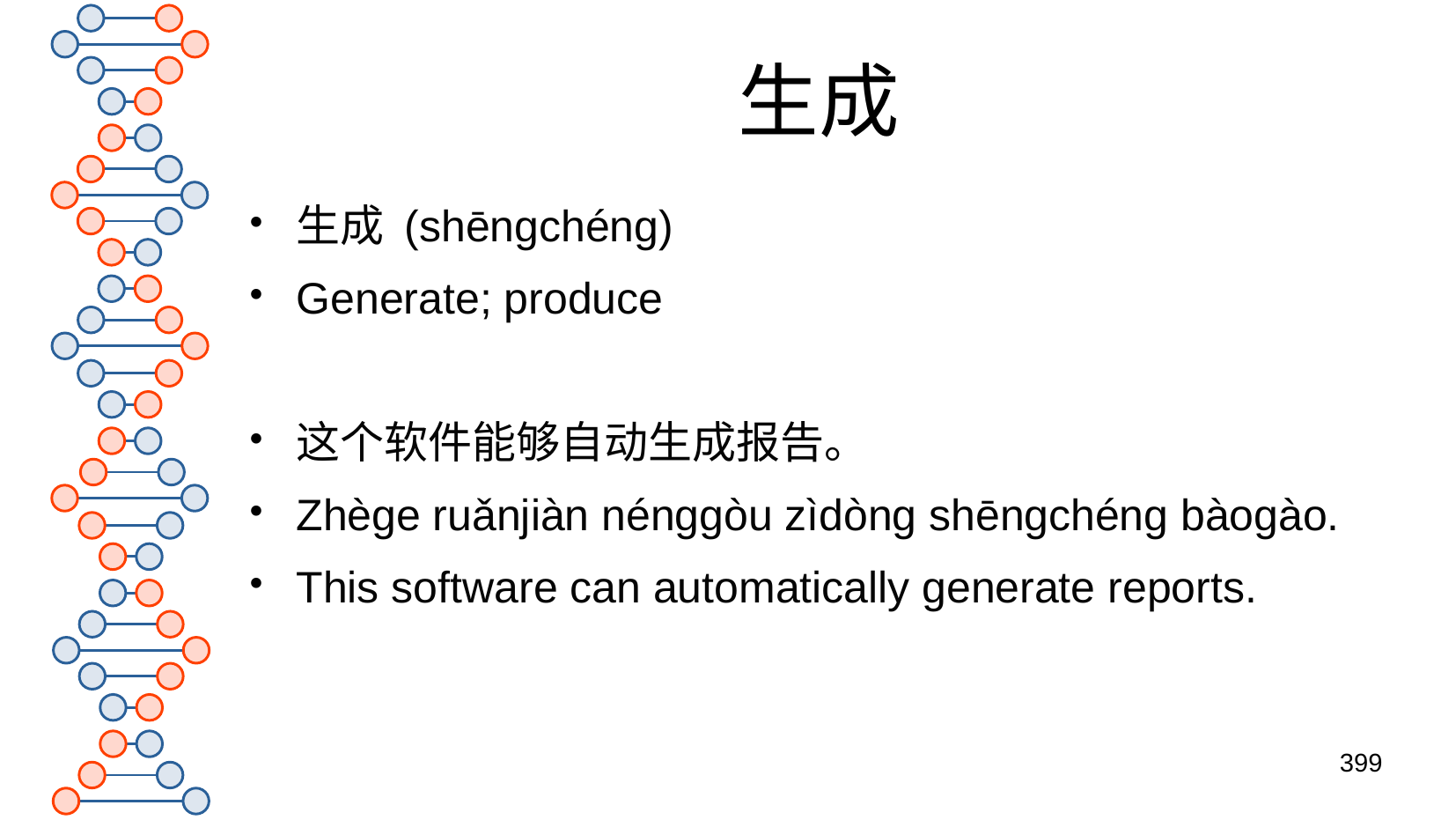

# 生成
生成 (shēngchéng)
Generate; produce

这个软件能够自动生成报告。
Zhège ruǎnjiàn nénggòu zìdòng shēngchéng bàogào.
This software can automatically generate reports.

399